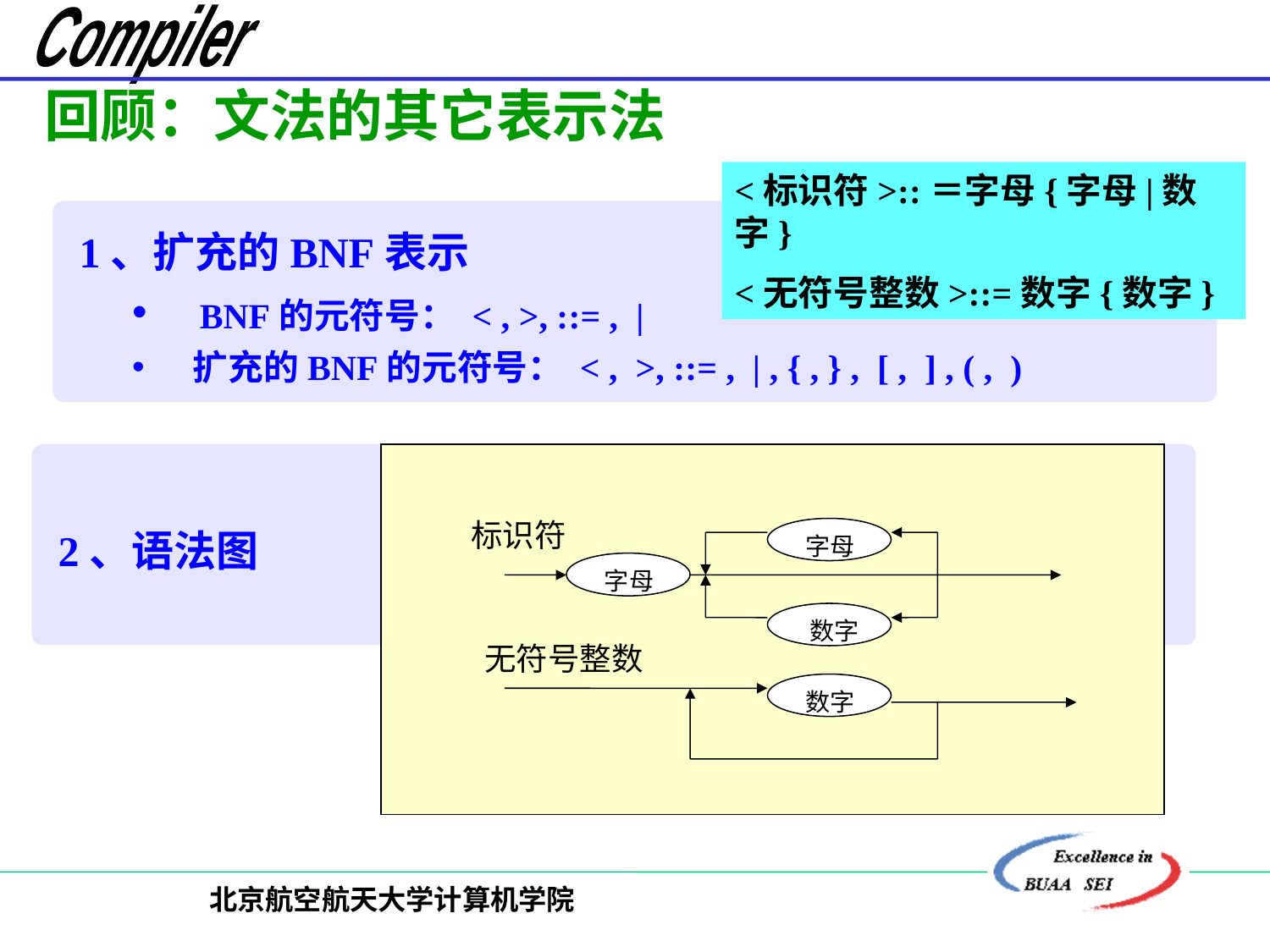

回顾：文法的其它表示法
<标识符>::＝字母{字母|数字}
<无符号整数>::=数字{数字}
 1、扩充的BNF表示
     BNF的元符号： < , >, ::= ,  |
     扩充的BNF的元符号： < ,  >, ::= ,  | , { , } ,  [ ,  ] , ( ,  )
 2、语法图

 标识符
 字母

 字母

 数字

无符号整数
 数字